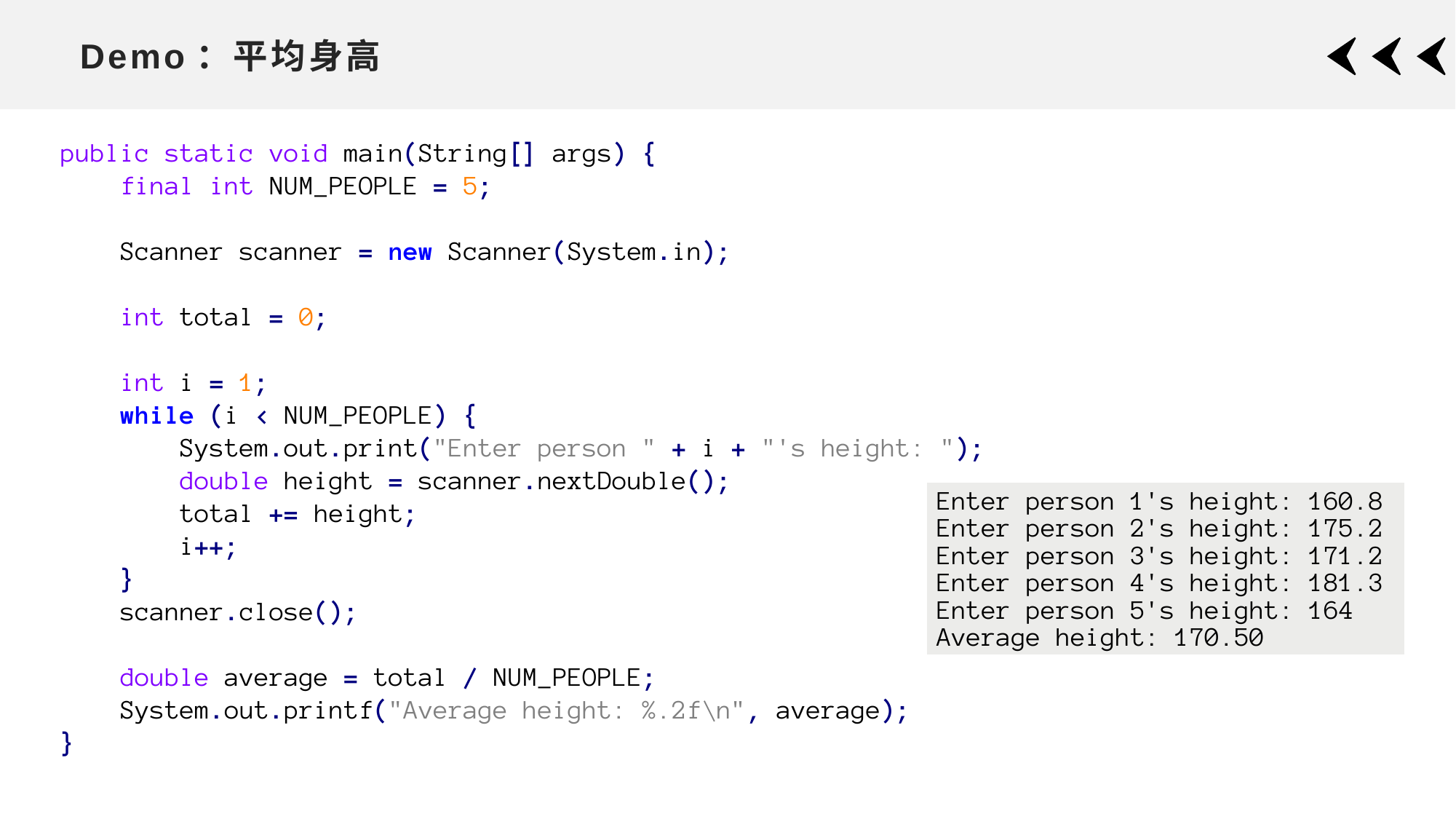

# Demo：平均身高
public static void main(String[] args) {
    final int NUM_PEOPLE = 5;

    Scanner scanner = new Scanner(System.in);

    int total = 0;

    int i = 1;
    while (i < NUM_PEOPLE) {
        System.out.print("Enter person " + i + "'s height: ");
        double height = scanner.nextDouble();
        total += height;
        i++;
    }
    scanner.close();

    double average = total / NUM_PEOPLE;
    System.out.printf("Average height: %.2f\n", average);
}
| Enter person 1's height: 160.8 Enter person 2's height: 175.2 Enter person 3's height: 171.2 Enter person 4's height: 181.3 Enter person 5's height: 164 Average height: 170.50 |
| --- |